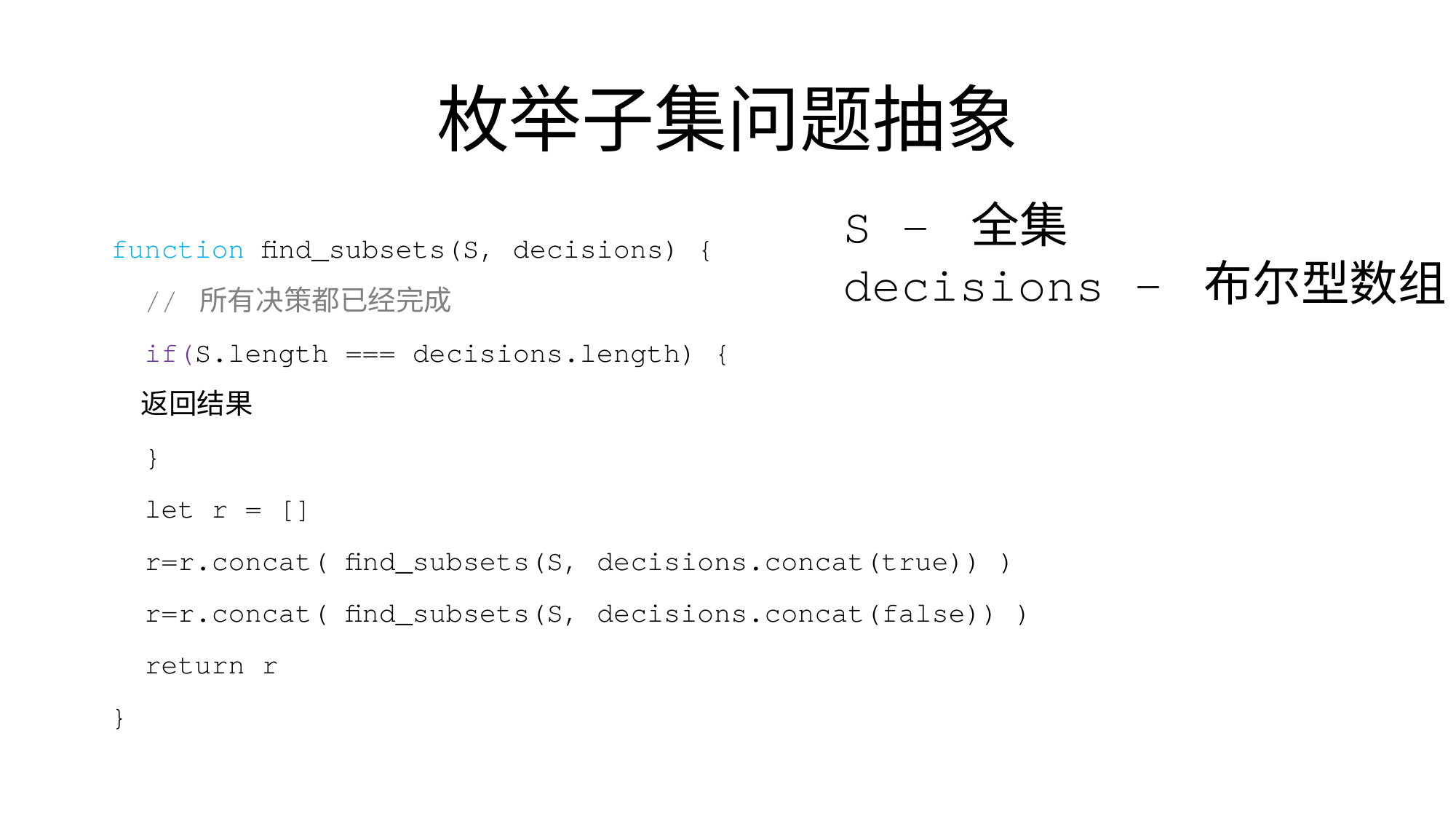

# 枚举子集问题抽象
S – 全集
decisions – 布尔型数组
function find_subsets(S, decisions) {
  // 所有决策都已经完成
  if(S.length === decisions.length) {
    返回结果
  }
  let r = []
  r=r.concat( find_subsets(S, decisions.concat(true)) )
  r=r.concat( find_subsets(S, decisions.concat(false)) )
  return r
}